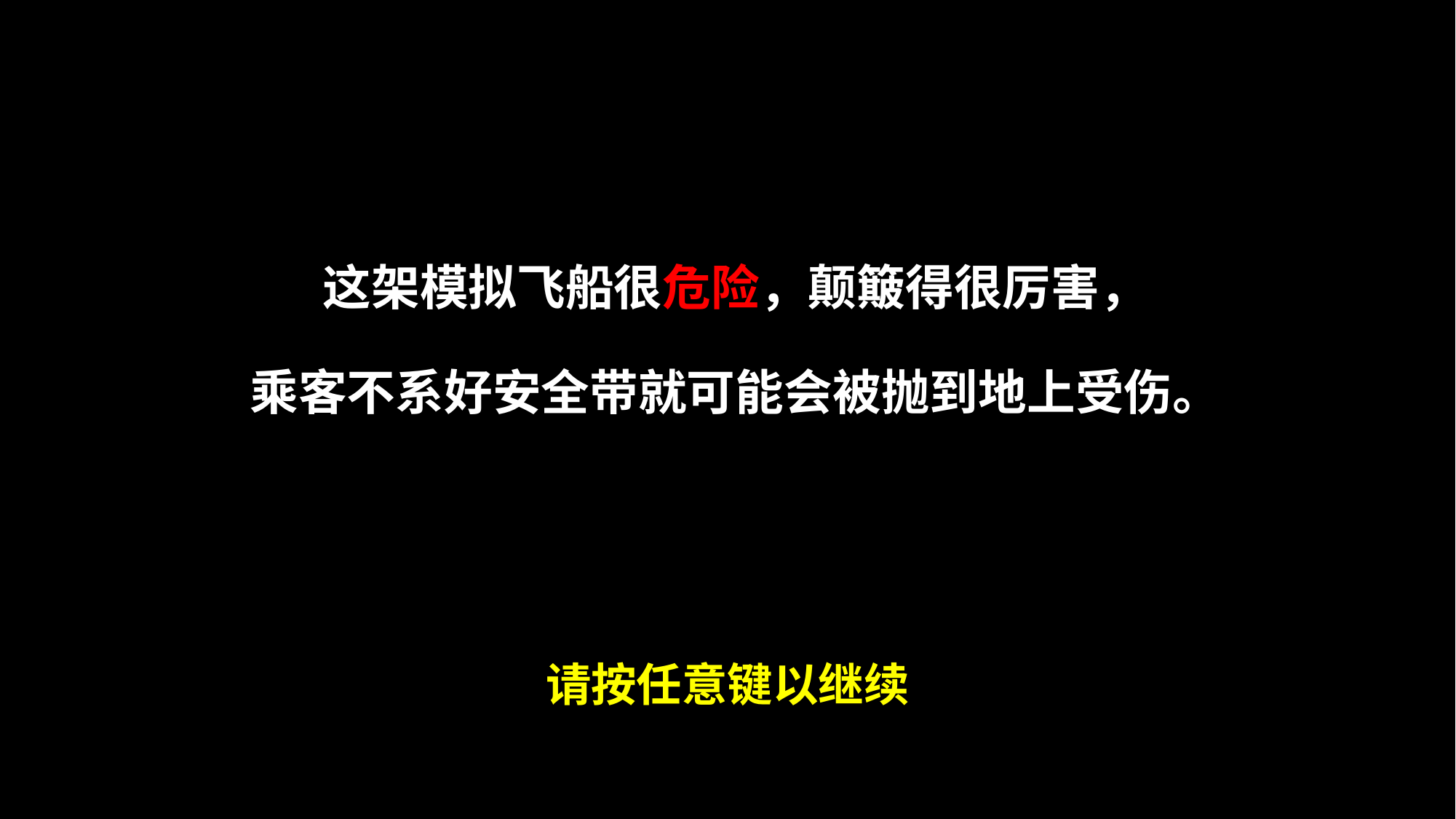

# 这架模拟飞船很危险，颠簸得很厉害， 乘客不系好安全带就可能会被抛到地上受伤。
请按任意键以继续